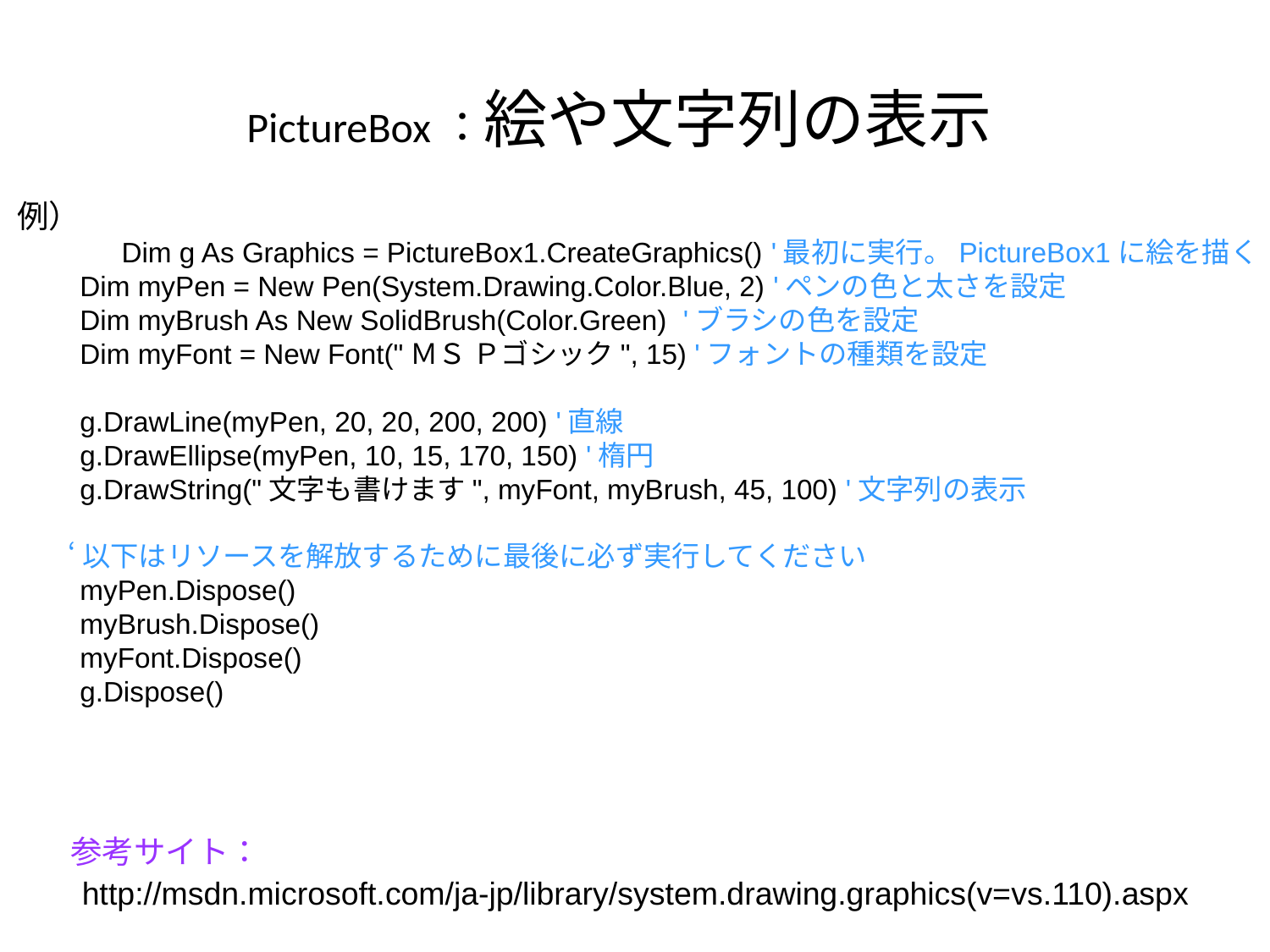

# PictureBox：絵や文字列の表示
例）
 　　　Dim g As Graphics = PictureBox1.CreateGraphics() '最初に実行。PictureBox1に絵を描く
        Dim myPen = New Pen(System.Drawing.Color.Blue, 2) 'ペンの色と太さを設定
        Dim myBrush As New SolidBrush(Color.Green)  'ブラシの色を設定
        Dim myFont = New Font("ＭＳ Ｐゴシック", 15) 'フォントの種類を設定

        g.DrawLine(myPen, 20, 20, 200, 200) '直線
        g.DrawEllipse(myPen, 10, 15, 170, 150) '楕円
        g.DrawString("文字も書けます", myFont, myBrush, 45, 100) '文字列の表示

        ‘以下はリソースを解放するために最後に必ず実行してください
        myPen.Dispose()
        myBrush.Dispose()
        myFont.Dispose()
        g.Dispose()
参考サイト：
http://msdn.microsoft.com/ja-jp/library/system.drawing.graphics(v=vs.110).aspx